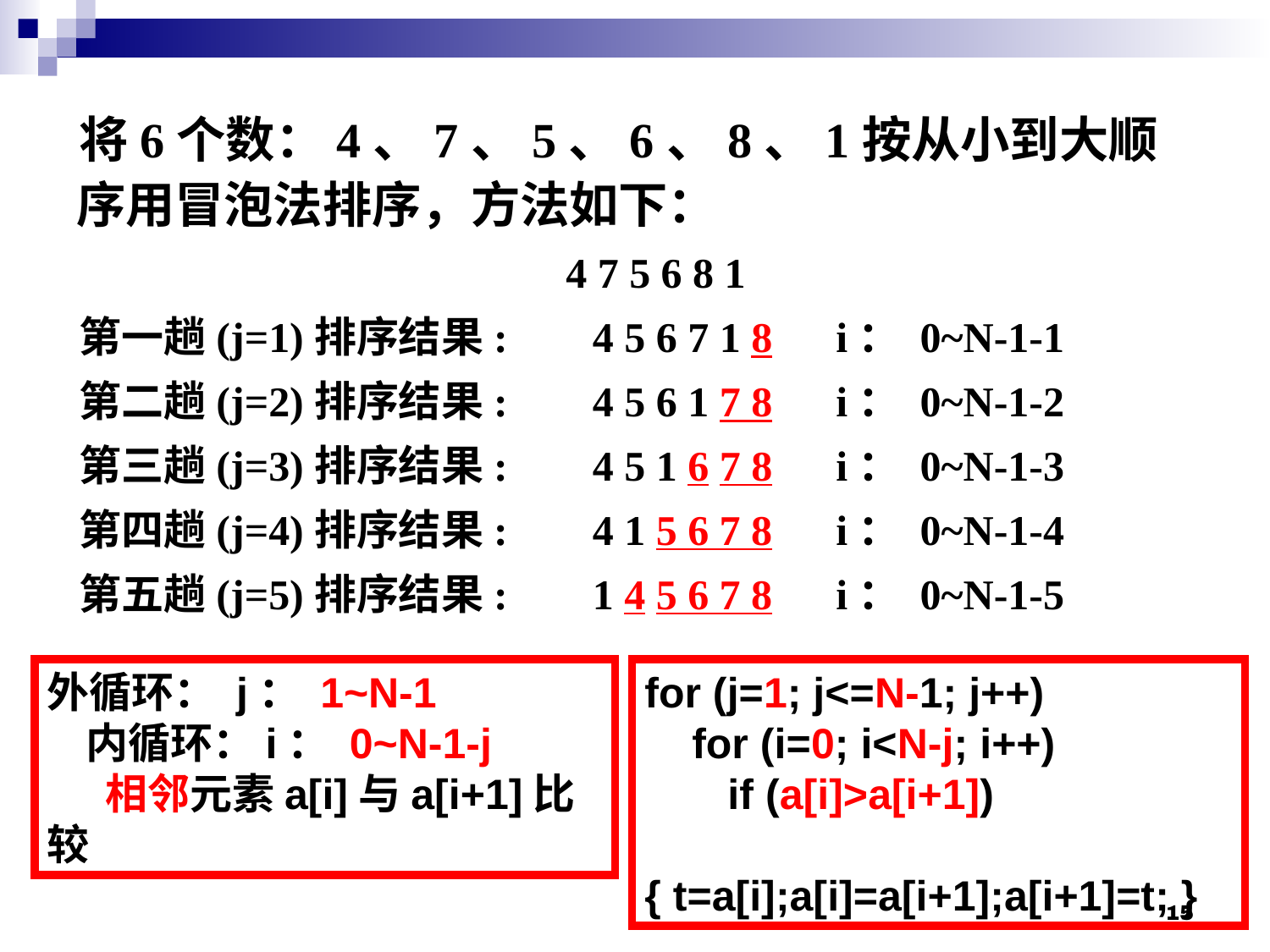

将6个数：4、7、5、6、8、1按从小到大顺序用冒泡法排序，方法如下：
                                              4 7 5 6 8 1
第一趟(j=1)排序结果:        4 5 6 7 1 8      i： 0~N-1-1
第二趟(j=2)排序结果:        4 5 6 1 7 8      i： 0~N-1-2
第三趟(j=3)排序结果:        4 5 1 6 7 8      i： 0~N-1-3
第四趟(j=4)排序结果:        4 1 5 6 7 8      i： 0~N-1-4
第五趟(j=5)排序结果:        1 4 5 6 7 8      i： 0~N-1-5

外循环： j： 1~N-1
   内循环：i： 0~N-1-j
     相邻元素a[i]与a[i+1]比较
for (j=1; j<=N-1; j++)
    for (i=0; i<N-j; i++)
       if (a[i]>a[i+1])
   { t=a[i];a[i]=a[i+1];a[i+1]=t; }
15